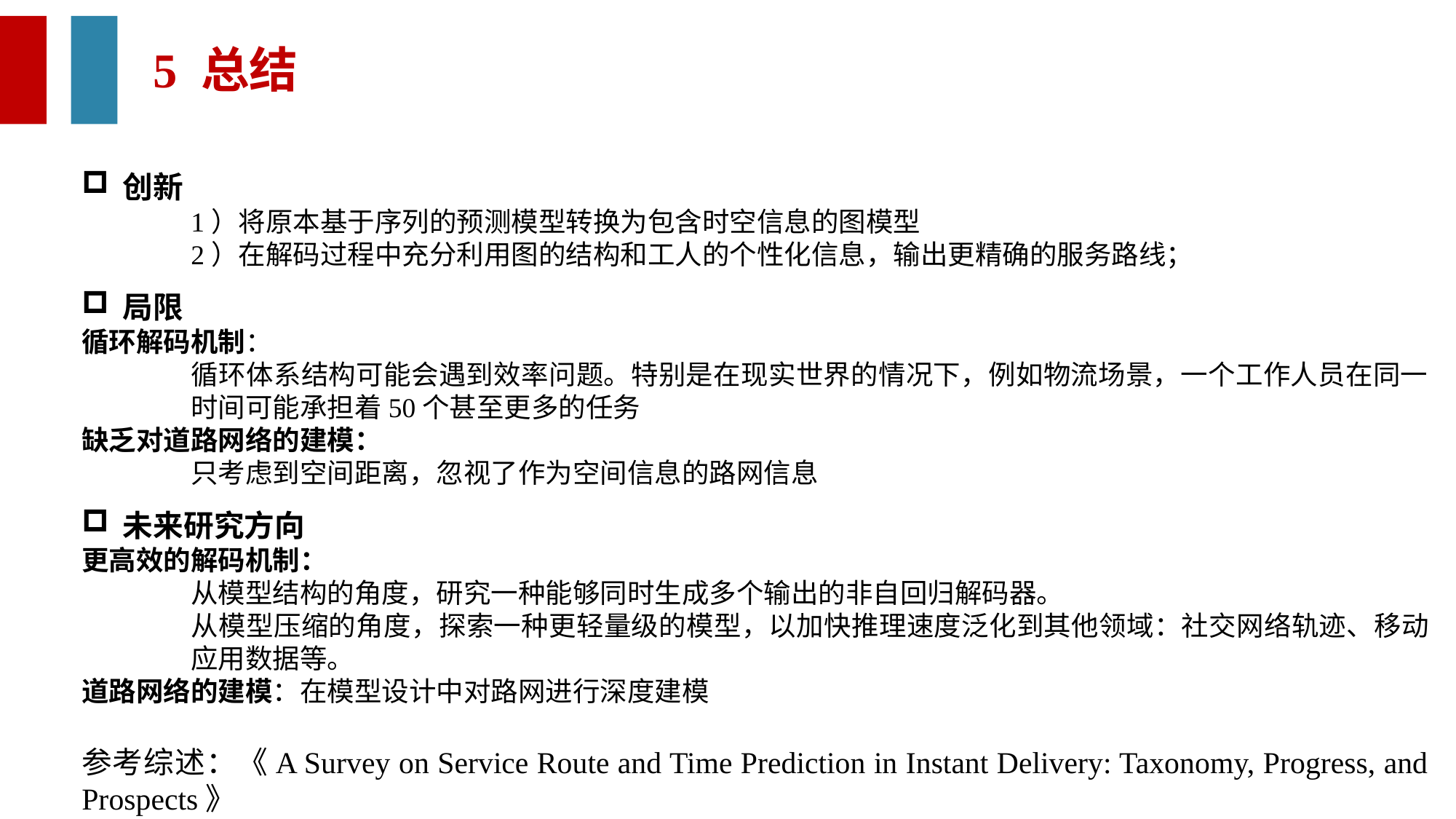

5 总结
创新
	1）将原本基于序列的预测模型转换为包含时空信息的图模型
	2）在解码过程中充分利用图的结构和工人的个性化信息，输出更精确的服务路线；
局限
循环解码机制：
	循环体系结构可能会遇到效率问题。特别是在现实世界的情况下，例如物流场景，一个工作人员在同一	时间可能承担着50个甚至更多的任务
缺乏对道路网络的建模：
	只考虑到空间距离，忽视了作为空间信息的路网信息
未来研究方向
更高效的解码机制：
	从模型结构的角度，研究一种能够同时生成多个输出的非自回归解码器。
	从模型压缩的角度，探索一种更轻量级的模型，以加快推理速度泛化到其他领域：社交网络轨迹、移动	应用数据等。
道路网络的建模：在模型设计中对路网进行深度建模

参考综述：《A Survey on Service Route and Time Prediction in Instant Delivery: Taxonomy, Progress, and Prospects》